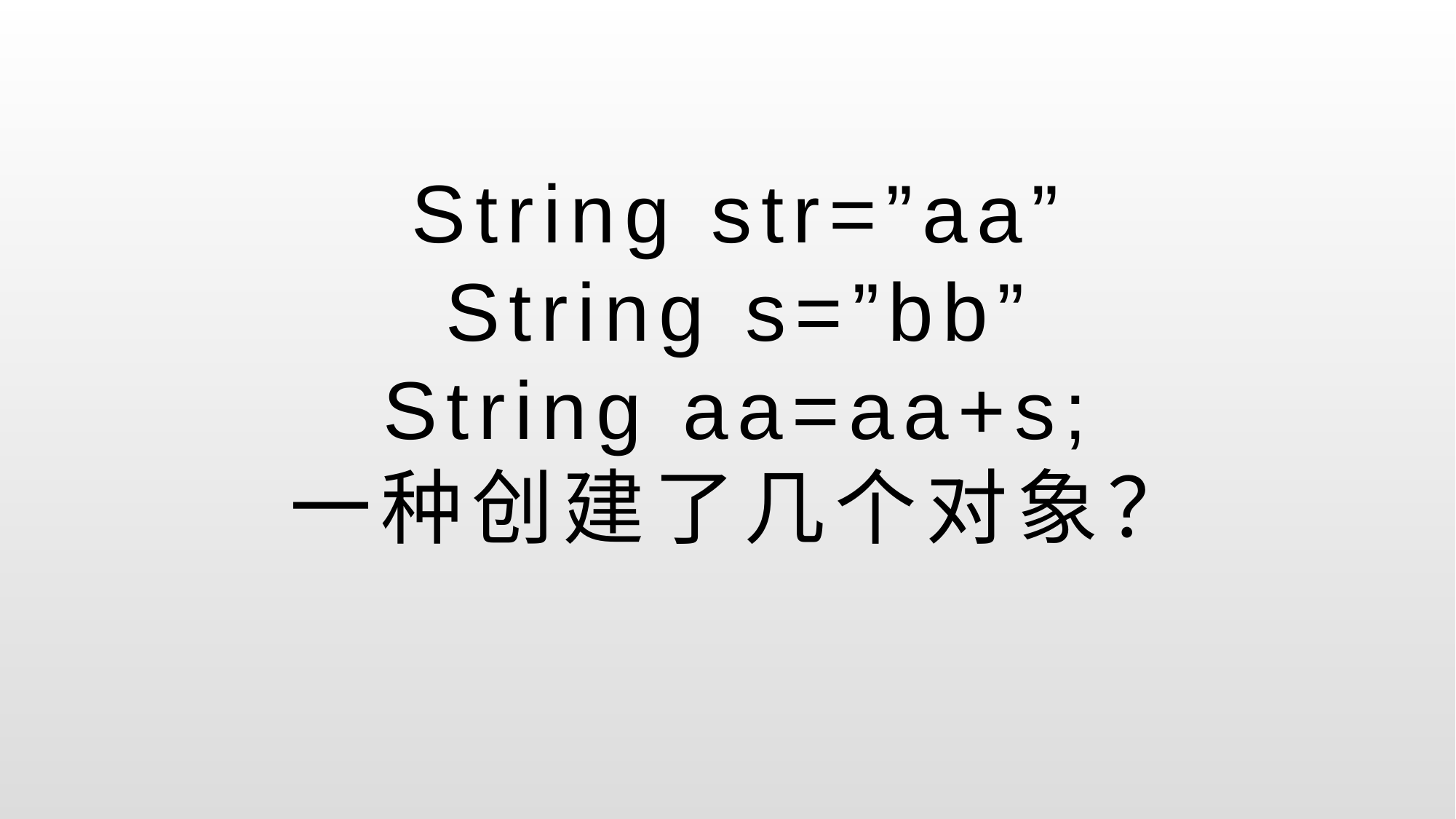

# String str=”aa” String s=”bb” String aa=aa+s; 一种创建了几个对象？